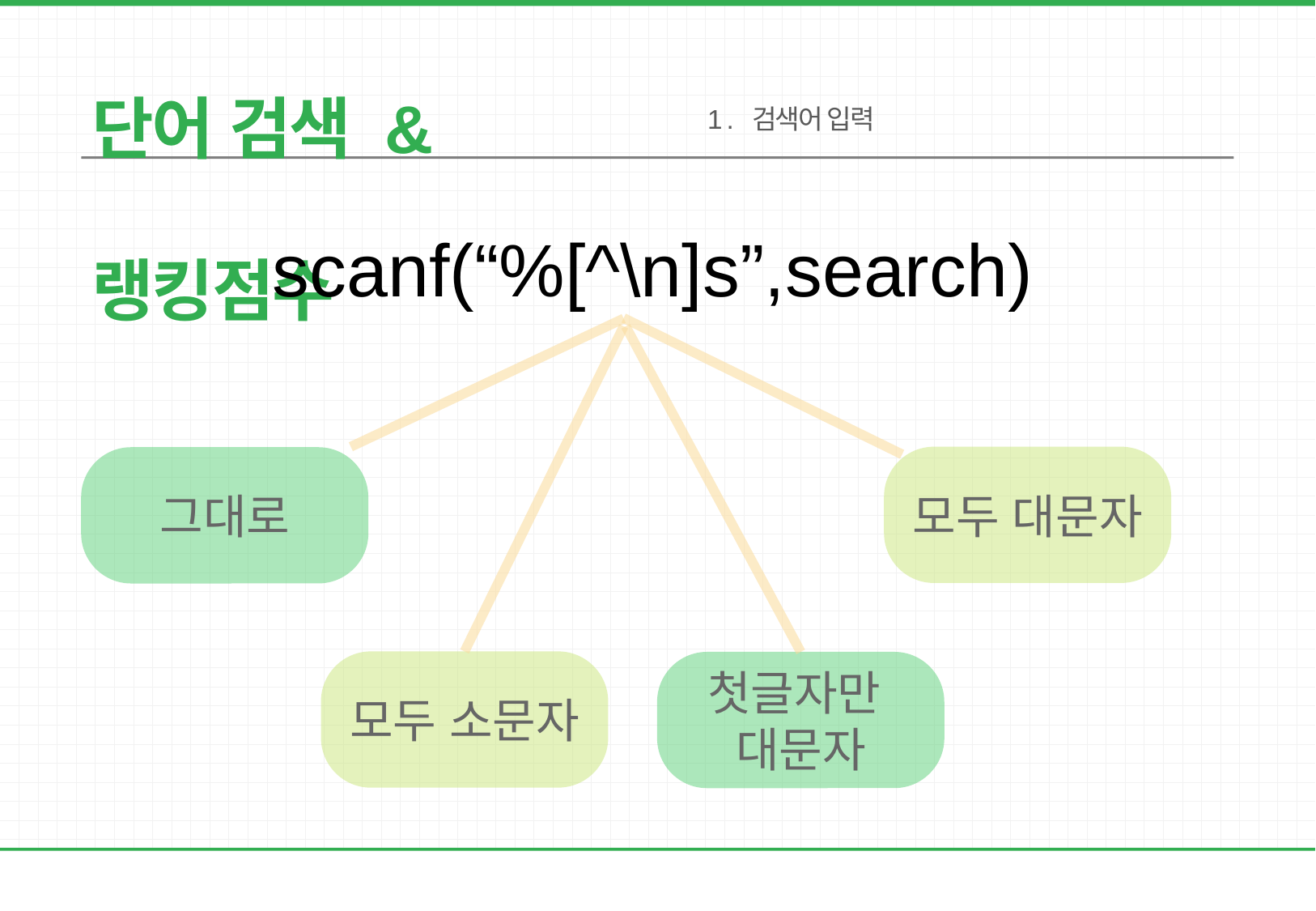

단어 검색 & 랭킹점수
1 .  검색어 입력

scanf(“%[^\n]s”,search)
모두 대문자
그대로
모두 소문자
첫글자만
대문자